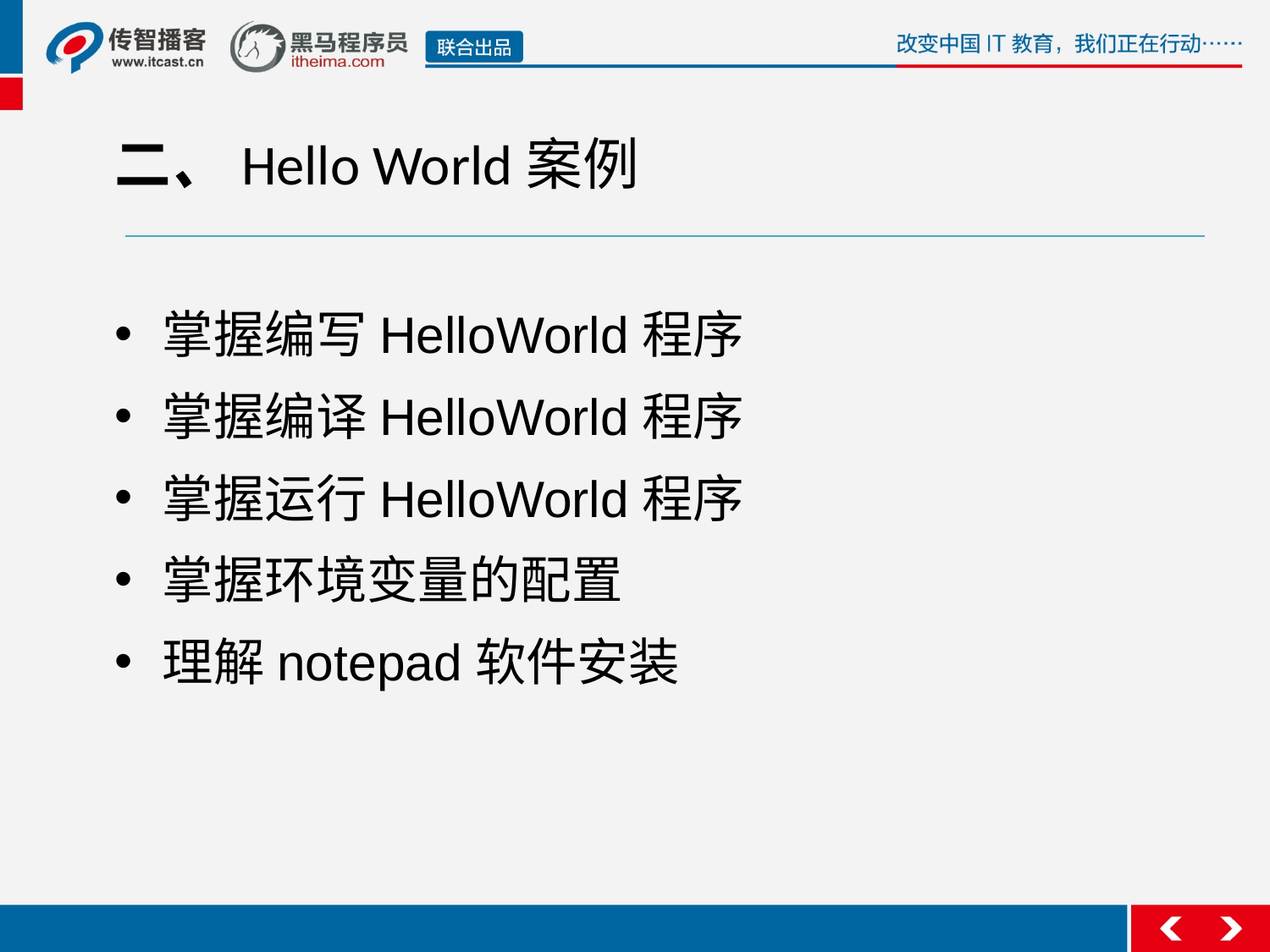

二、Hello World案例
掌握编写HelloWorld程序
掌握编译HelloWorld程序
掌握运行HelloWorld程序
掌握环境变量的配置
理解notepad软件安装